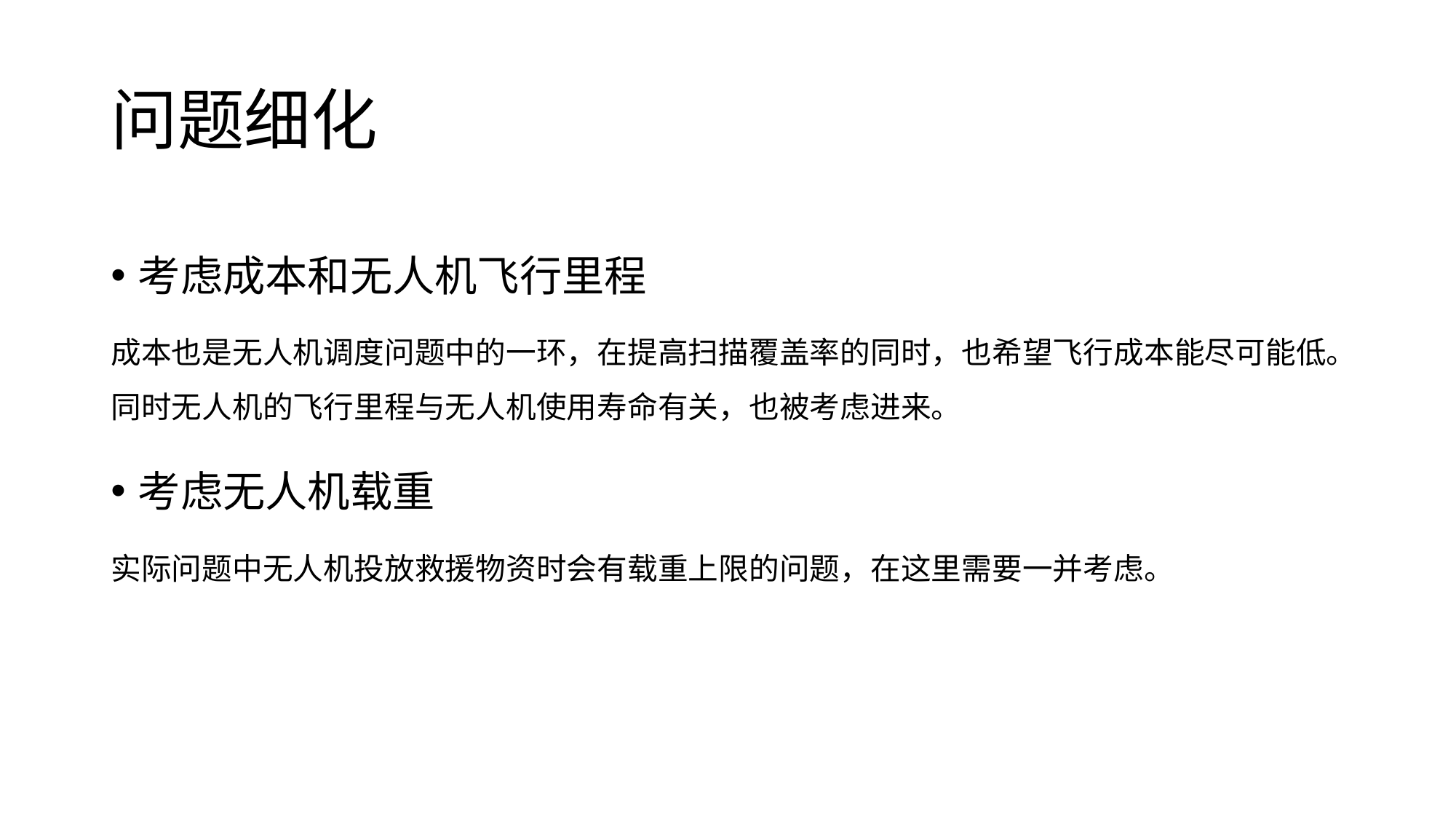

# 问题细化
考虑成本和无人机飞行里程
成本也是无人机调度问题中的一环，在提高扫描覆盖率的同时，也希望飞行成本能尽可能低。同时无人机的飞行里程与无人机使用寿命有关，也被考虑进来。
考虑无人机载重
实际问题中无人机投放救援物资时会有载重上限的问题，在这里需要一并考虑。